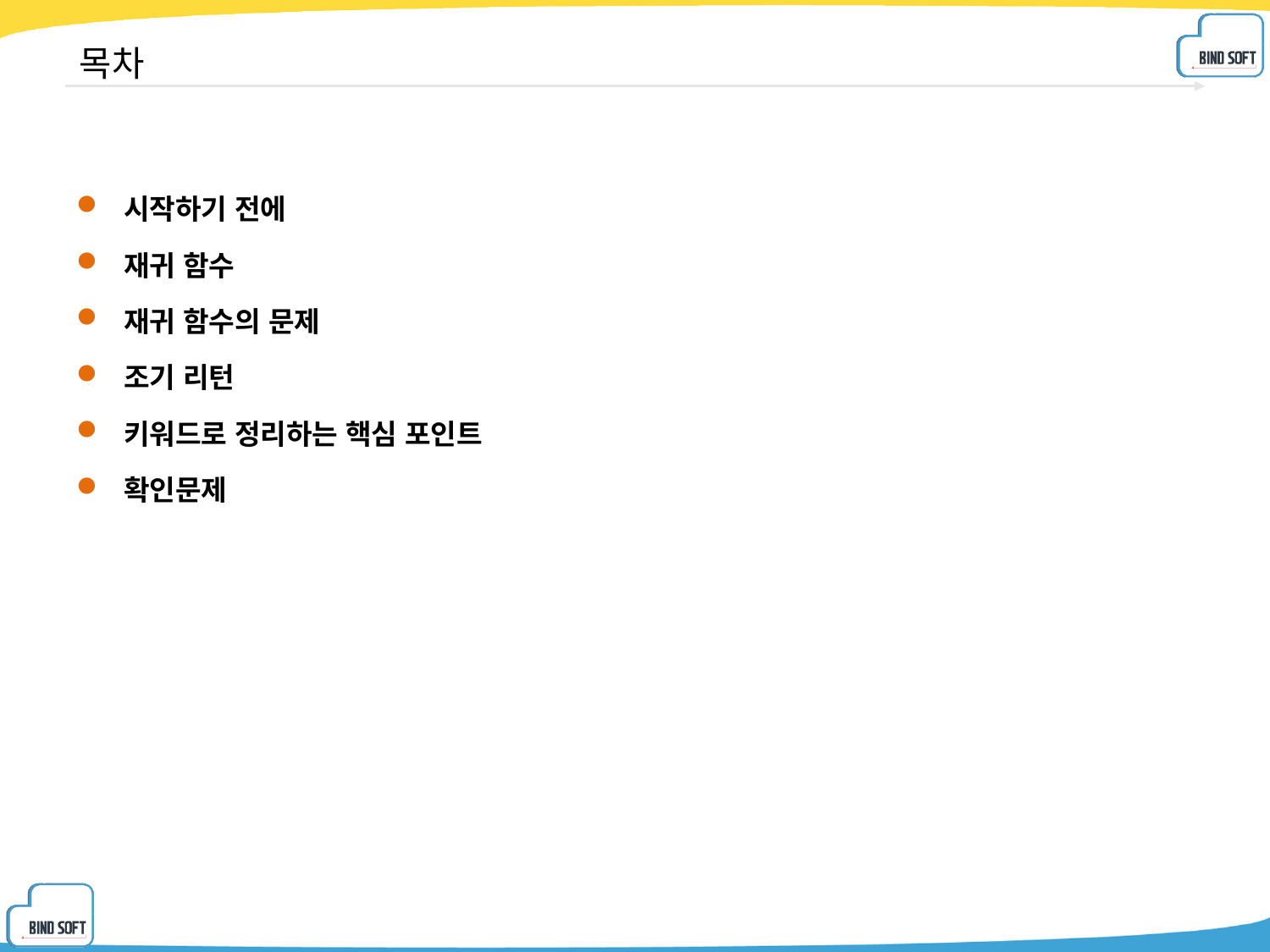

# 목차

시작하기 전에
재귀 함수
재귀 함수의 문제
조기 리턴
키워드로 정리하는 핵심 포인트
확인문제